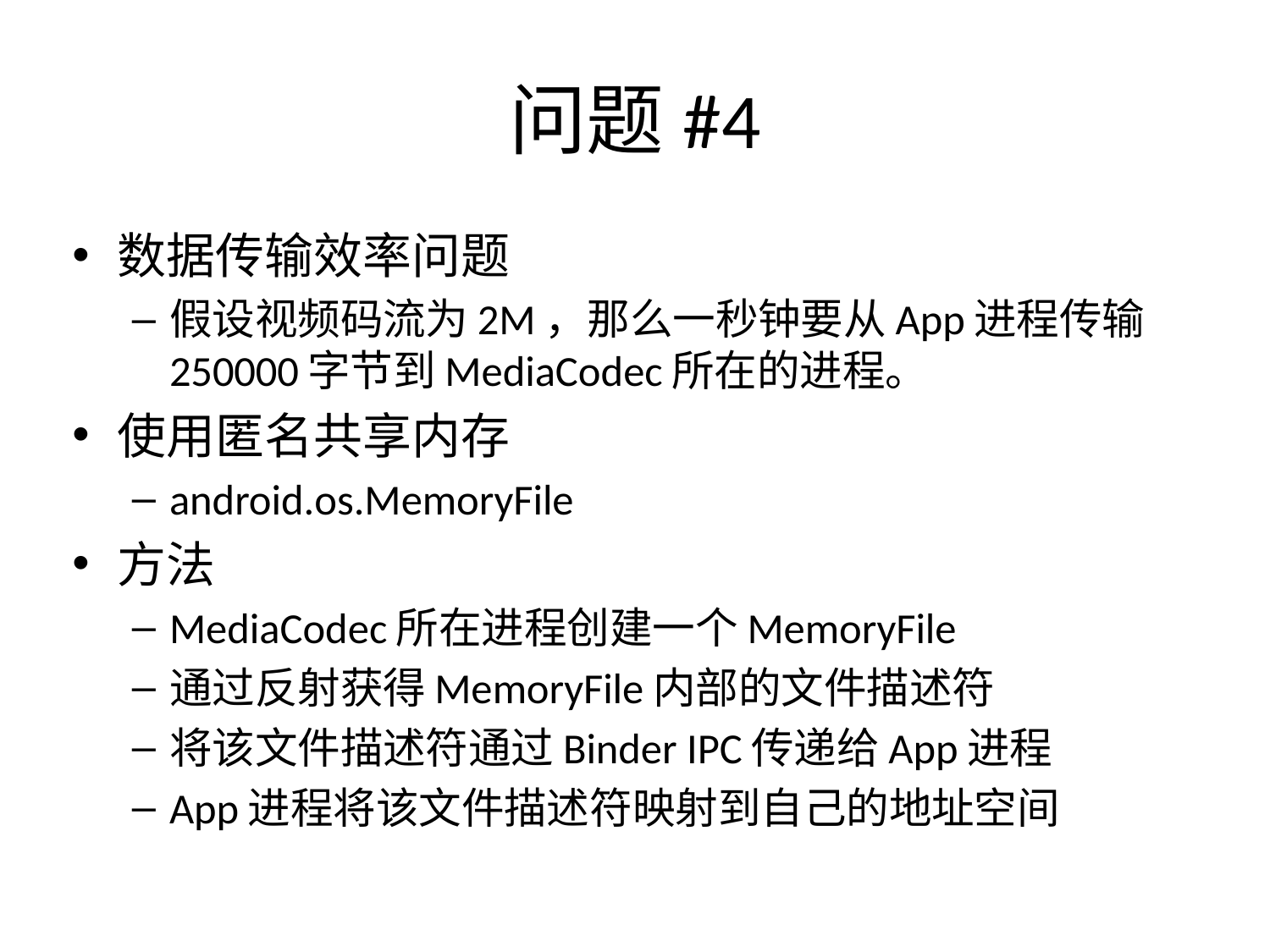

# 问题#4
数据传输效率问题
假设视频码流为2M，那么一秒钟要从App进程传输250000字节到MediaCodec所在的进程。
使用匿名共享内存
android.os.MemoryFile
方法
MediaCodec所在进程创建一个MemoryFile
通过反射获得MemoryFile内部的文件描述符
将该文件描述符通过Binder IPC传递给App进程
App进程将该文件描述符映射到自己的地址空间